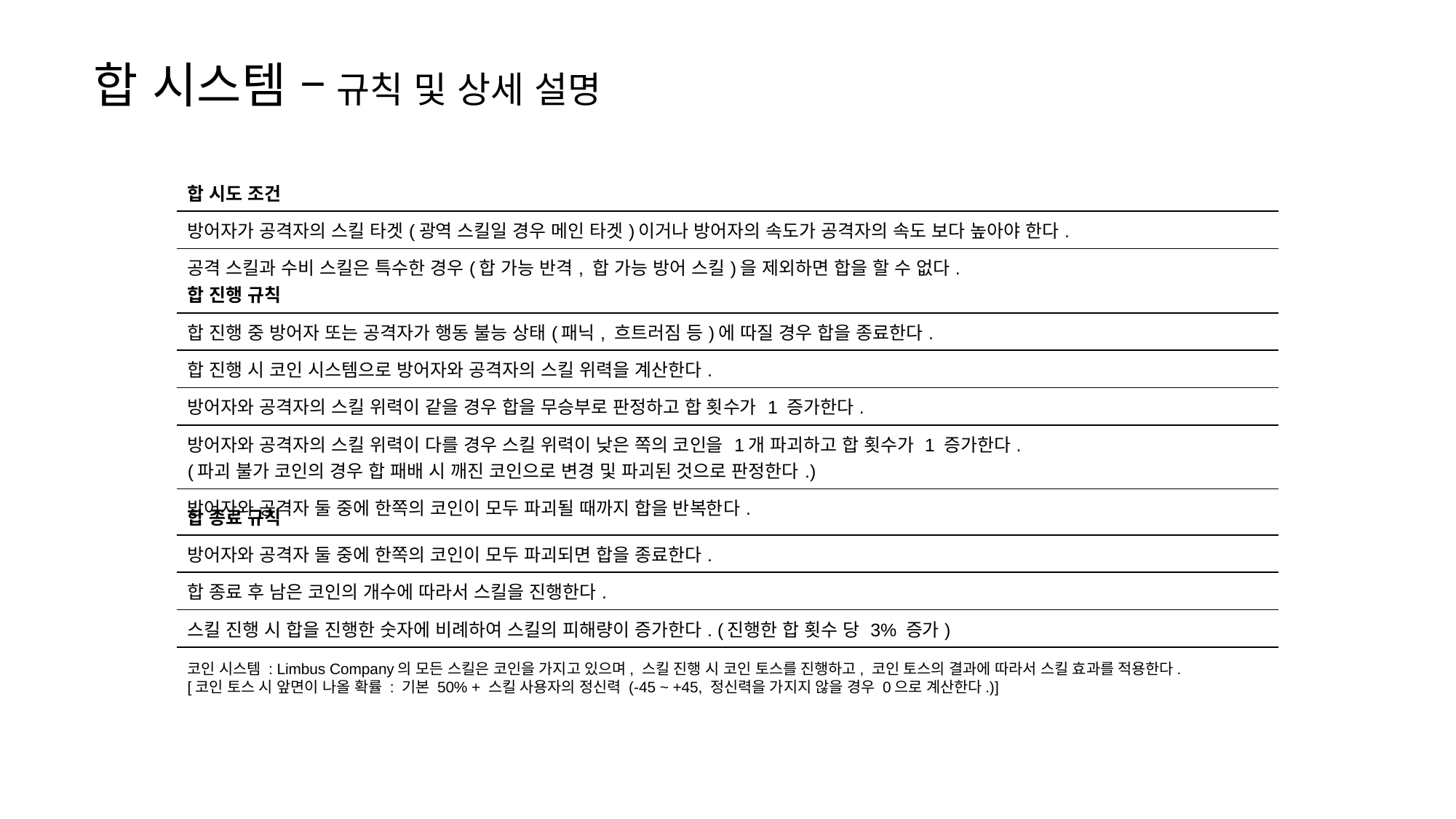

합 시스템 – 규칙 및 상세 설명
| 합 시도 조건 |
| --- |
| 방어자가 공격자의 스킬 타겟(광역 스킬일 경우 메인 타겟)이거나 방어자의 속도가 공격자의 속도 보다 높아야 한다. |
| 공격 스킬과 수비 스킬은 특수한 경우(합 가능 반격, 합 가능 방어 스킬)을 제외하면 합을 할 수 없다. |
| 합 진행 규칙 |
| --- |
| 합 진행 중 방어자 또는 공격자가 행동 불능 상태(패닉, 흐트러짐 등)에 따질 경우 합을 종료한다. |
| 합 진행 시 코인 시스템으로 방어자와 공격자의 스킬 위력을 계산한다. |
| 방어자와 공격자의 스킬 위력이 같을 경우 합을 무승부로 판정하고 합 횟수가 1 증가한다. |
| 방어자와 공격자의 스킬 위력이 다를 경우 스킬 위력이 낮은 쪽의 코인을 1개 파괴하고 합 횟수가 1 증가한다. (파괴 불가 코인의 경우 합 패배 시 깨진 코인으로 변경 및 파괴된 것으로 판정한다.) |
| 방어자와 공격자 둘 중에 한쪽의 코인이 모두 파괴될 때까지 합을 반복한다. |
| 합 종료 규칙 |
| --- |
| 방어자와 공격자 둘 중에 한쪽의 코인이 모두 파괴되면 합을 종료한다. |
| 합 종료 후 남은 코인의 개수에 따라서 스킬을 진행한다. |
| 스킬 진행 시 합을 진행한 숫자에 비례하여 스킬의 피해량이 증가한다. (진행한 합 횟수 당 3% 증가) |
코인 시스템 : Limbus Company의 모든 스킬은 코인을 가지고 있으며, 스킬 진행 시 코인 토스를 진행하고, 코인 토스의 결과에 따라서 스킬 효과를 적용한다.
[코인 토스 시 앞면이 나올 확률 : 기본 50% + 스킬 사용자의 정신력 (-45 ~ +45, 정신력을 가지지 않을 경우 0으로 계산한다.)]